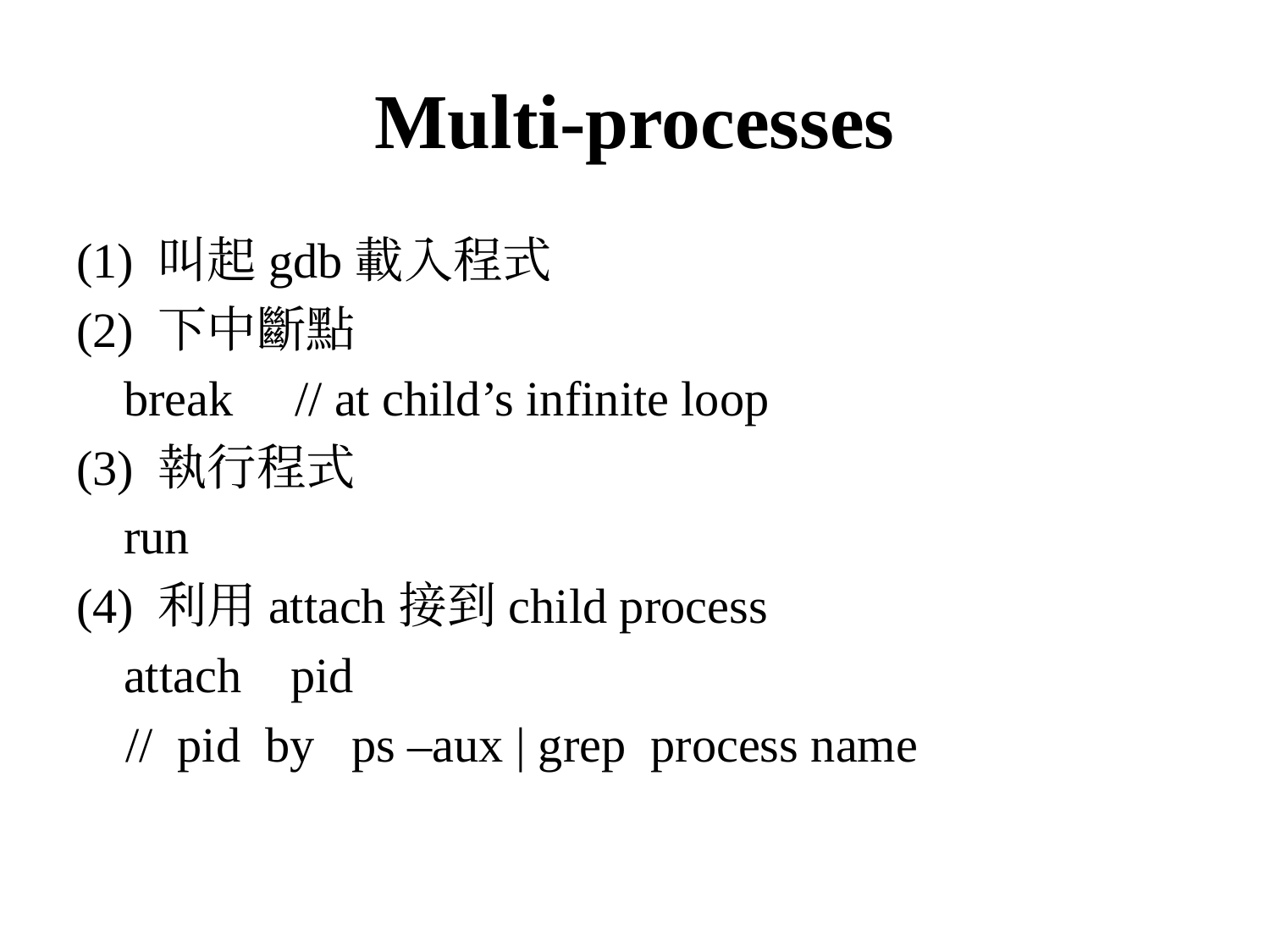

Multi-processes
(1) 叫起gdb載入程式
(2) 下中斷點
	break     // at child’s infinite loop
(3) 執行程式
	run
(4) 利用attach接到child process
	attach    pid
    //  pid  by   ps –aux | grep  process name